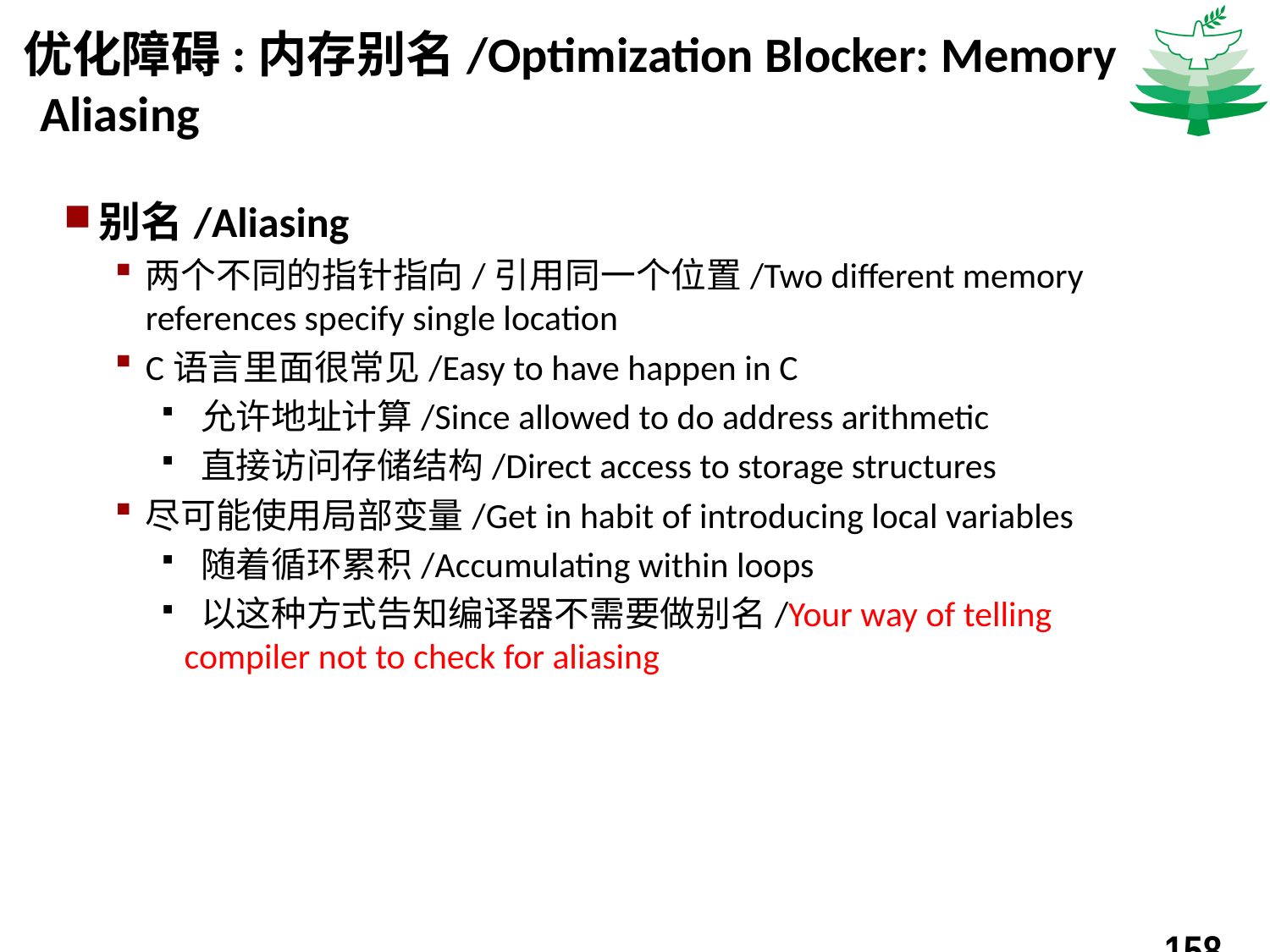

# 优化障碍:内存别名/Optimization Blocker: Memory Aliasing
别名/Aliasing
两个不同的指针指向/引用同一个位置/Two different memory references specify single location
C语言里面很常见/Easy to have happen in C
 允许地址计算/Since allowed to do address arithmetic
 直接访问存储结构/Direct access to storage structures
尽可能使用局部变量/Get in habit of introducing local variables
 随着循环累积/Accumulating within loops
 以这种方式告知编译器不需要做别名/Your way of telling compiler not to check for aliasing